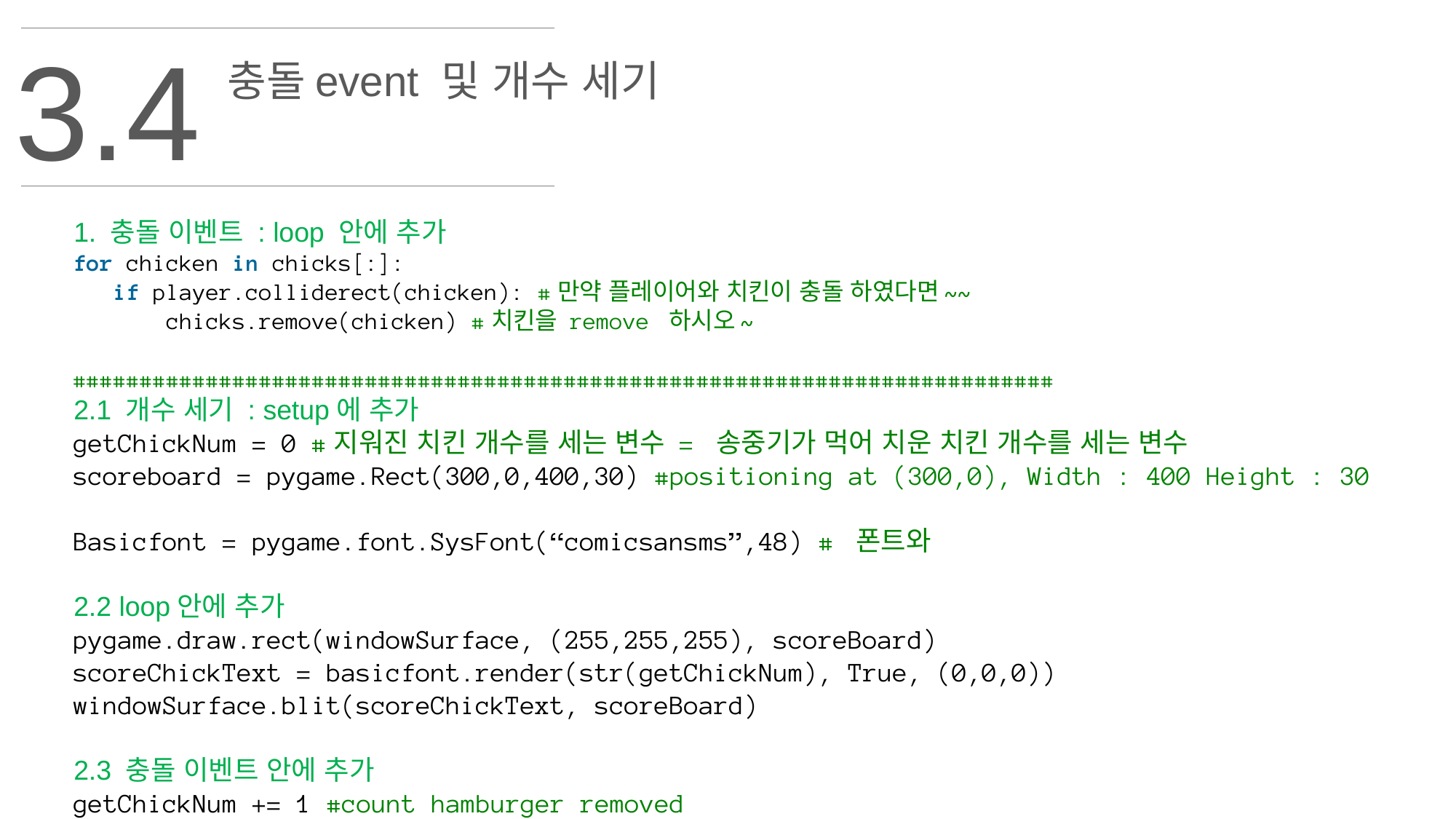

3.4
충돌event 및 개수 세기

1. 충돌 이벤트 : loop 안에 추가
for chicken in chicks[:]:
   if player.colliderect(chicken): #만약 플레이어와 치킨이 충돌 하였다면~~
       chicks.remove(chicken) #치킨을 remove 하시오~

##########################################################################
2.1 개수 세기 : setup에 추가
getChickNum = 0 #지워진 치킨 개수를 세는 변수 = 송중기가 먹어 치운 치킨 개수를 세는 변수
scoreboard = pygame.Rect(300,0,400,30) #positioning at (300,0), Width : 400 Height : 30
Basicfont = pygame.font.SysFont(“comicsansms”,48) # 폰트와

2.2 loop안에 추가
pygame.draw.rect(windowSurface, (255,255,255), scoreBoard)
scoreChickText = basicfont.render(str(getChickNum), True, (0,0,0))
windowSurface.blit(scoreChickText, scoreBoard)

2.3 충돌 이벤트 안에 추가
getChickNum += 1 #count hamburger removed